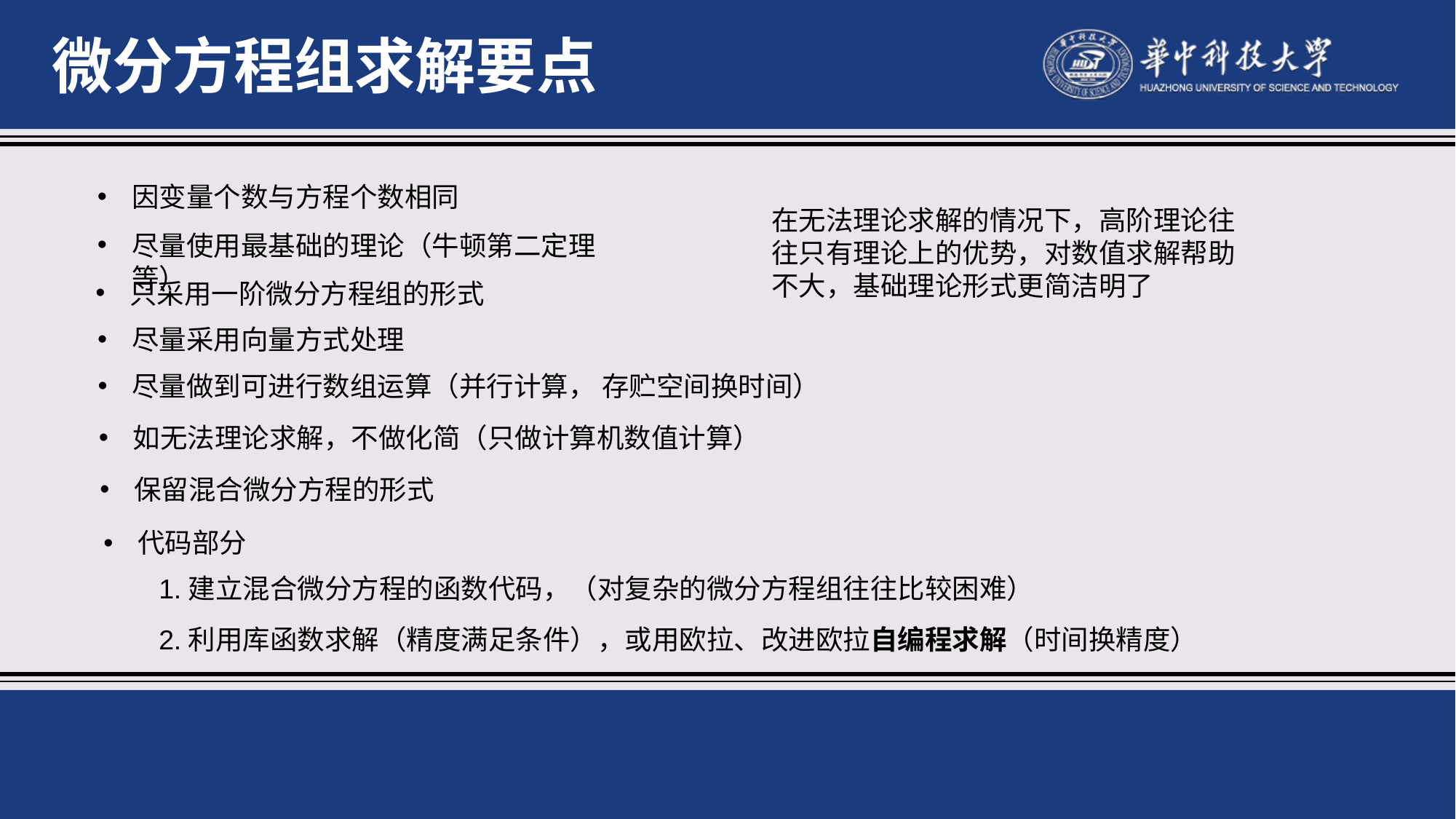

微分方程组求解要点
因变量个数与方程个数相同
在无法理论求解的情况下，高阶理论往往只有理论上的优势，对数值求解帮助不大，基础理论形式更简洁明了
尽量使用最基础的理论（牛顿第二定理等）
只采用一阶微分方程组的形式
尽量采用向量方式处理
尽量做到可进行数组运算（并行计算， 存贮空间换时间）
如无法理论求解，不做化简（只做计算机数值计算）
保留混合微分方程的形式
代码部分
1.建立混合微分方程的函数代码，（对复杂的微分方程组往往比较困难）
2.利用库函数求解（精度满足条件），或用欧拉、改进欧拉自编程求解（时间换精度）